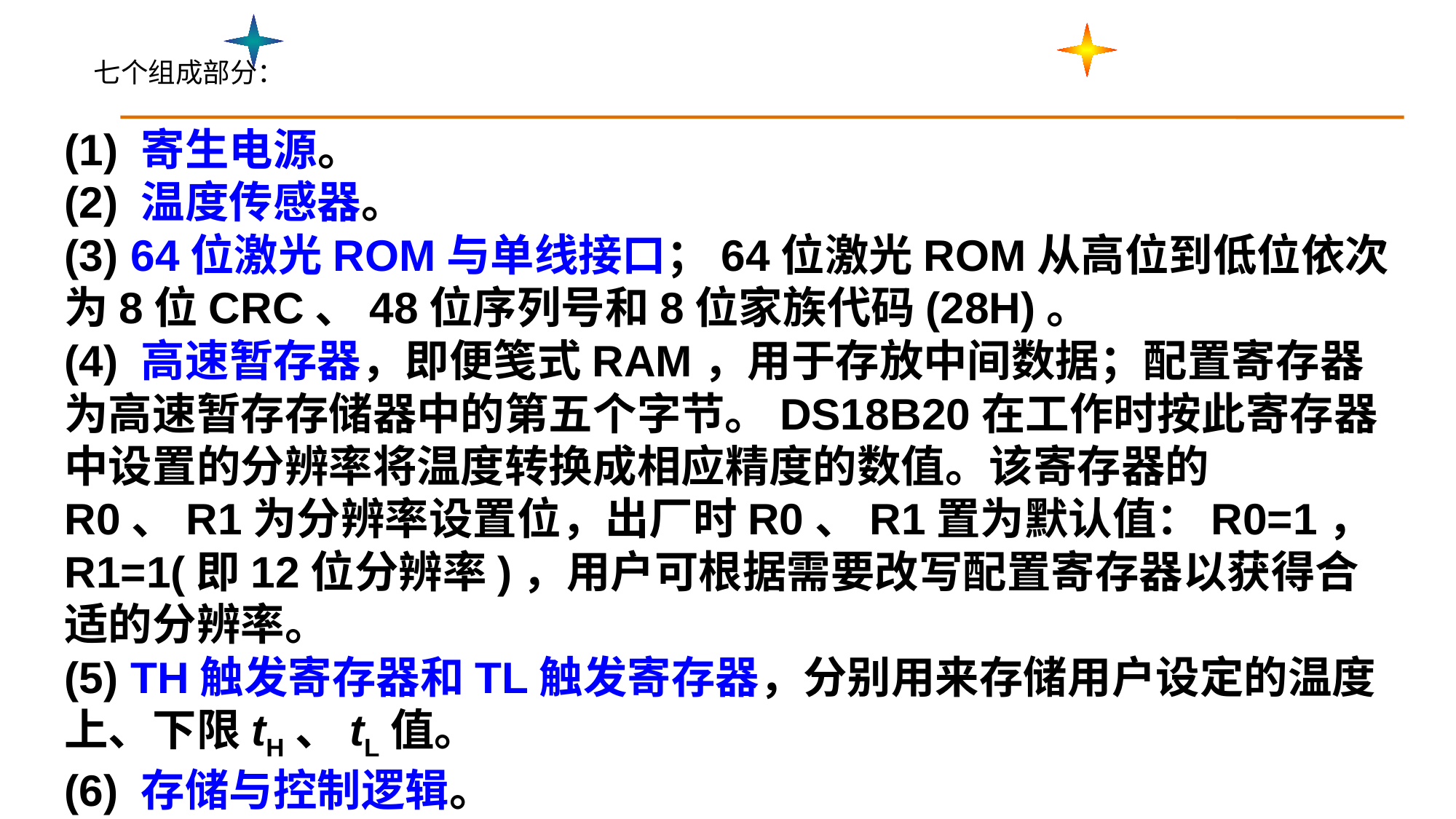

七个组成部分：
(1) 寄生电源。
(2) 温度传感器。
(3) 64位激光ROM与单线接口；64位激光ROM从高位到低位依次为8位CRC、48位序列号和8位家族代码(28H)。
(4) 高速暂存器，即便笺式RAM，用于存放中间数据；配置寄存器为高速暂存存储器中的第五个字节。DS18B20在工作时按此寄存器中设置的分辨率将温度转换成相应精度的数值。该寄存器的R0、R1为分辨率设置位，出厂时R0、R1置为默认值：R0=1，R1=1(即12位分辨率)，用户可根据需要改写配置寄存器以获得合适的分辨率。
(5) TH触发寄存器和TL触发寄存器，分别用来存储用户设定的温度上、下限tH、tL值。
(6) 存储与控制逻辑。
(7) 8位循环冗余校验码(CRC)发生器。